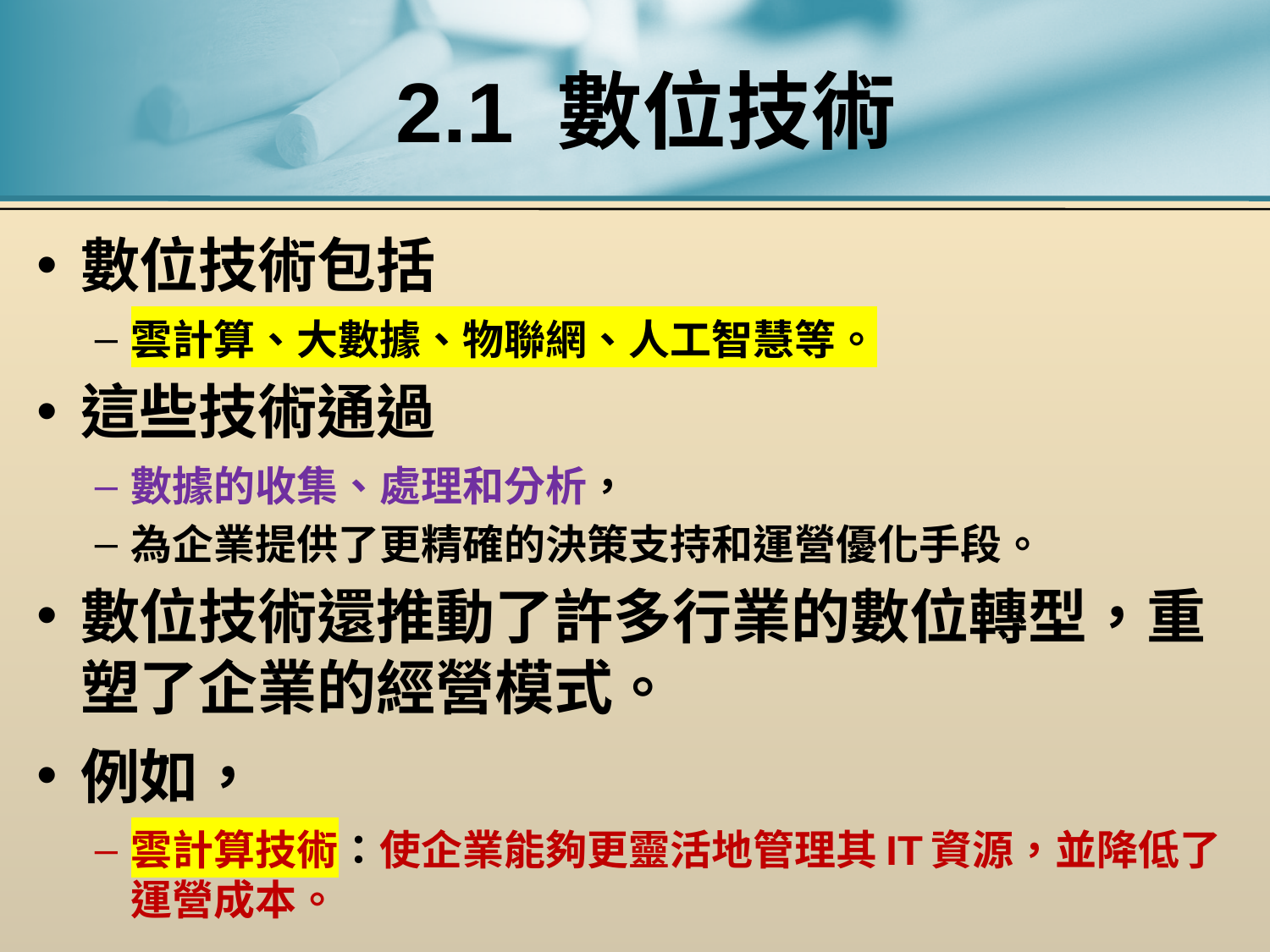

# 2.1 數位技術
數位技術包括
雲計算、大數據、物聯網、人工智慧等。
這些技術通過
數據的收集、處理和分析，
為企業提供了更精確的決策支持和運營優化手段。
數位技術還推動了許多行業的數位轉型，重塑了企業的經營模式。
例如，
雲計算技術：使企業能夠更靈活地管理其IT資源，並降低了運營成本。